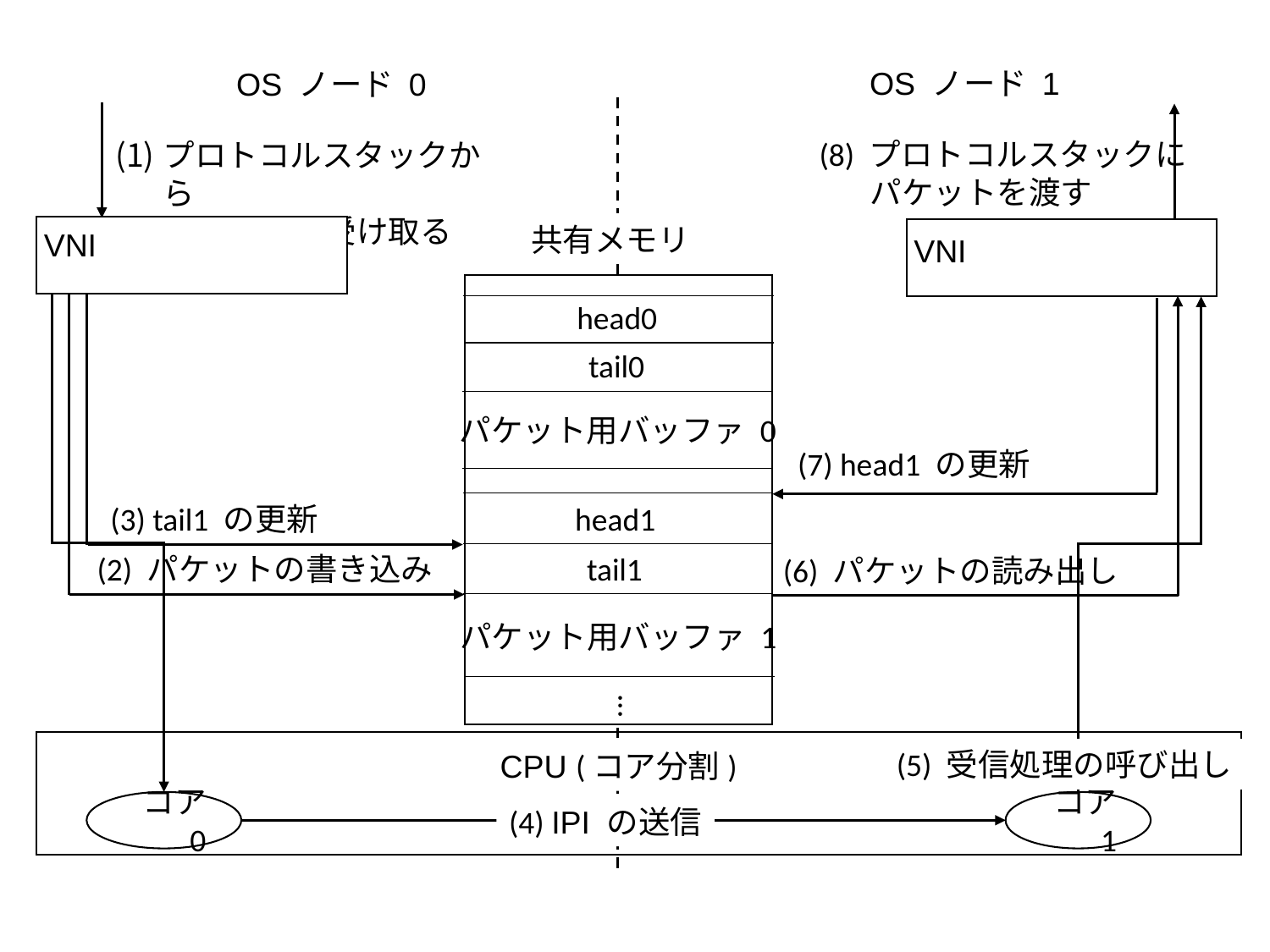

OS ノード 1
OS ノード 0
(8) プロトコルスタックに
      パケットを渡す
プロトコルスタックから
      パケットを受け取る
共有メモリ

VNI

VNI

head0
tail0
パケット用バッファ 0
(7) head1 の更新
head1
(3) tail1 の更新
tail1
(2) パケットの書き込み
(6) パケットの読み出し
パケット用バッファ 1
...

(5) 受信処理の呼び出し
CPU (コア分割)
コア 0
コア 1
(4) IPI の送信